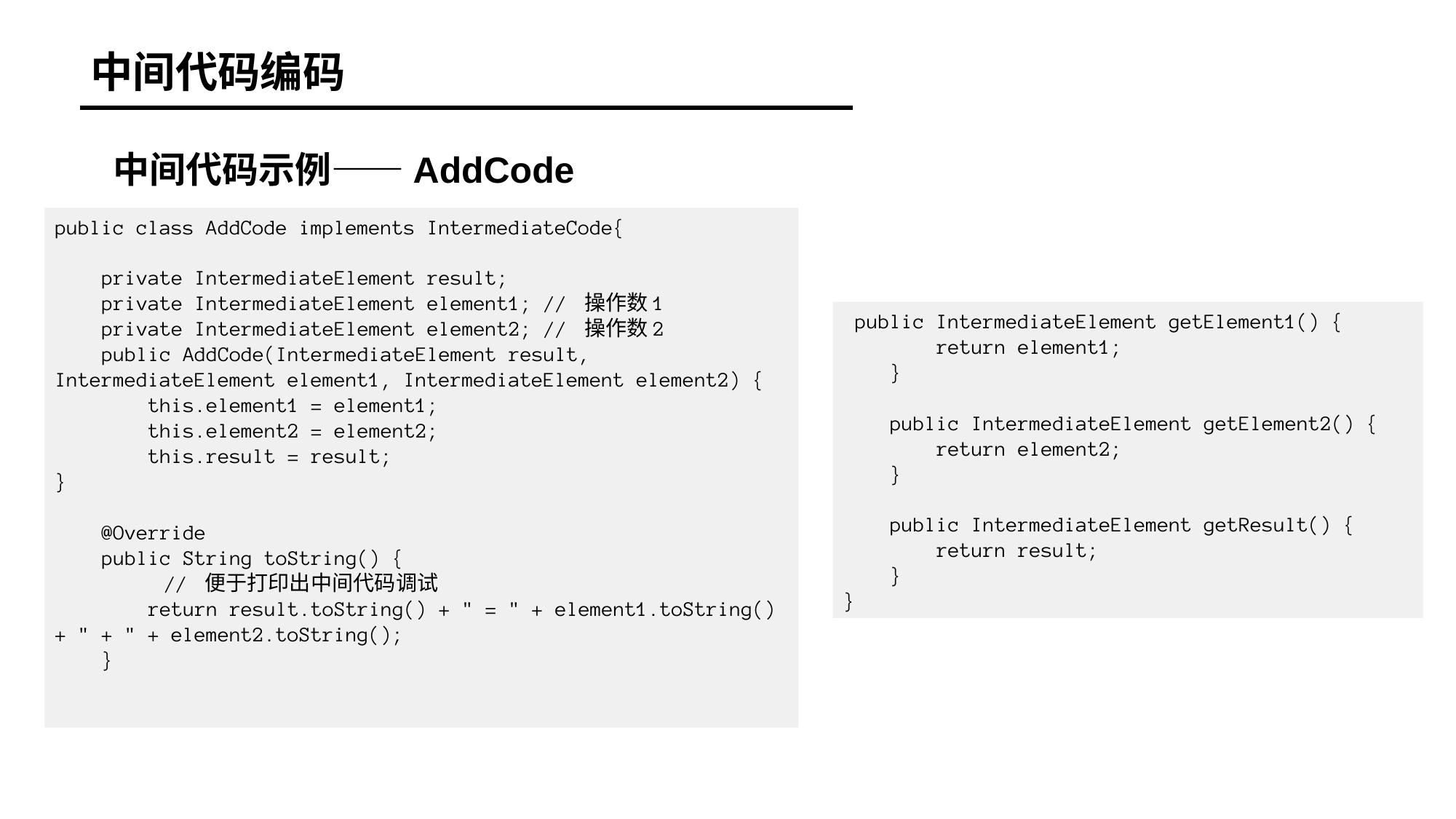

中间代码编码
中间代码示例——AddCode
public class AddCode implements IntermediateCode{

    private IntermediateElement result;
    private IntermediateElement element1; // 操作数1
    private IntermediateElement element2; // 操作数2
    public AddCode(IntermediateElement result, IntermediateElement element1, IntermediateElement element2) {
        this.element1 = element1;
        this.element2 = element2;
        this.result = result;
}

    @Override
    public String toString() {
	// 便于打印出中间代码调试
        return result.toString() + " = " + element1.toString() + " + " + element2.toString();
    }

 public IntermediateElement getElement1() {
        return element1;
    }

    public IntermediateElement getElement2() {
        return element2;
    }

    public IntermediateElement getResult() {
        return result;
    }
}